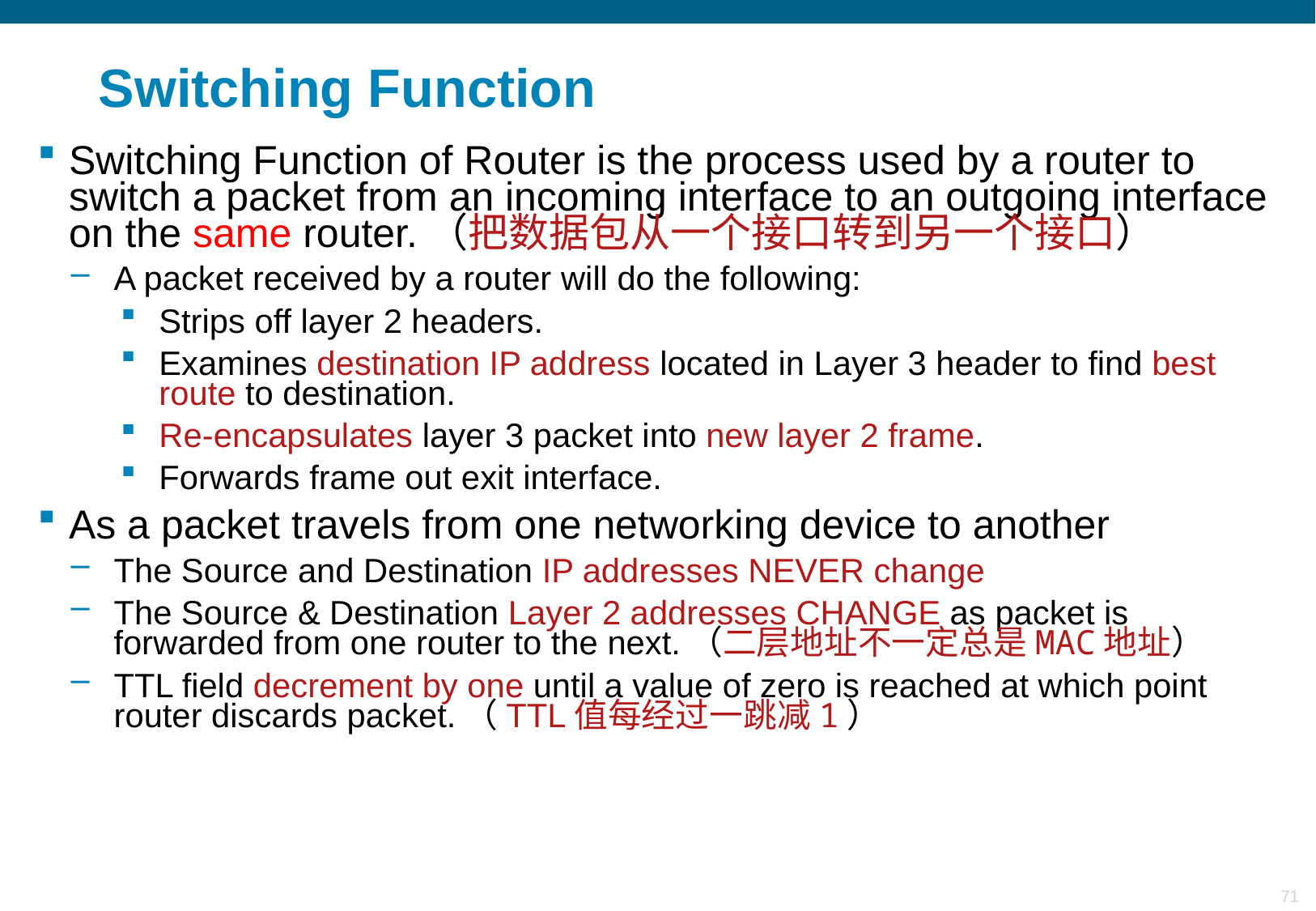

# Switching Function
Switching Function of Router is the process used by a router to switch a packet from an incoming interface to an outgoing interface on the same router.（把数据包从一个接口转到另一个接口）
A packet received by a router will do the following:
Strips off layer 2 headers.
Examines destination IP address located in Layer 3 header to find best route to destination.
Re-encapsulates layer 3 packet into new layer 2 frame.
Forwards frame out exit interface.
As a packet travels from one networking device to another
The Source and Destination IP addresses NEVER change
The Source & Destination Layer 2 addresses CHANGE as packet is forwarded from one router to the next.（二层地址不一定总是MAC地址）
TTL field decrement by one until a value of zero is reached at which point router discards packet.（TTL值每经过一跳减1）